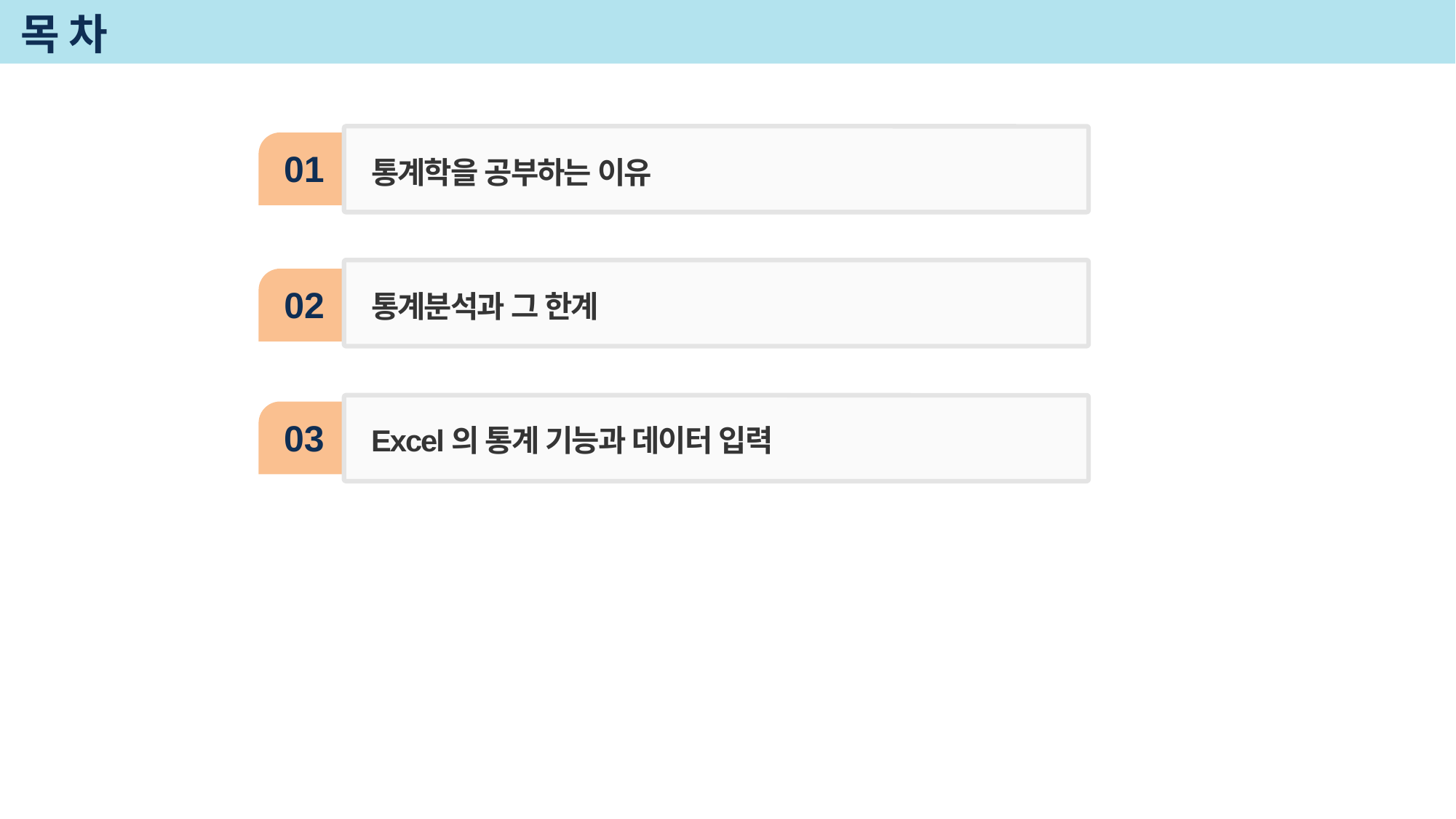

# 목 차

01
통계학을 공부하는 이유

통계분석과 그 한계
02

03
Excel의 통계 기능과 데이터 입력